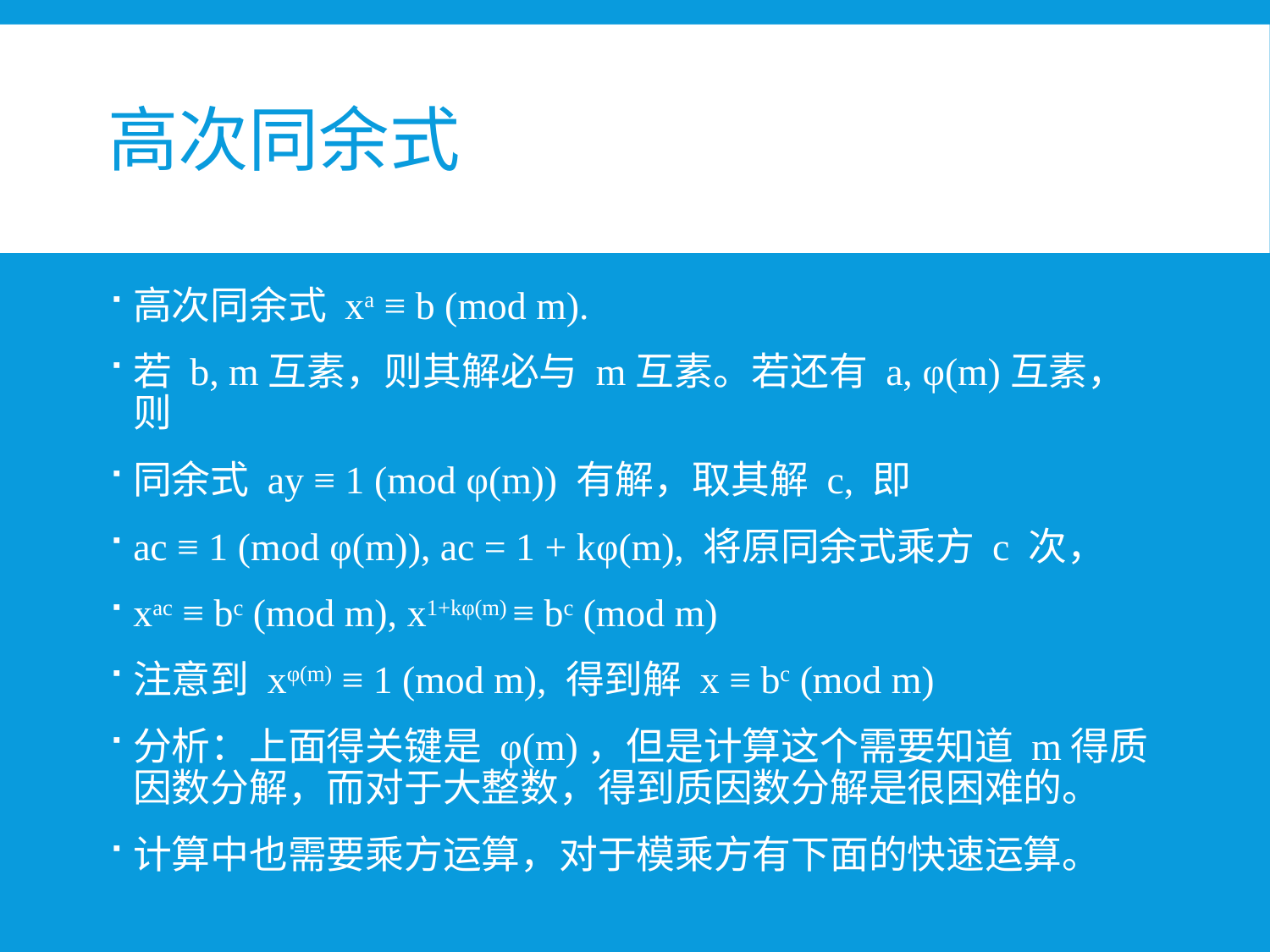

# 高次同余式
高次同余式 xa ≡ b (mod m).
若 b, m互素，则其解必与 m互素。若还有 a, φ(m)互素，则
同余式 ay ≡ 1 (mod φ(m)) 有解，取其解 c, 即
ac ≡ 1 (mod φ(m)), ac = 1 + kφ(m), 将原同余式乘方 c 次，
xac ≡ bc (mod m), x1+kφ(m) ≡ bc (mod m)
注意到 xφ(m) ≡ 1 (mod m), 得到解 x ≡ bc (mod m)
分析：上面得关键是 φ(m)，但是计算这个需要知道 m得质因数分解，而对于大整数，得到质因数分解是很困难的。
计算中也需要乘方运算，对于模乘方有下面的快速运算。